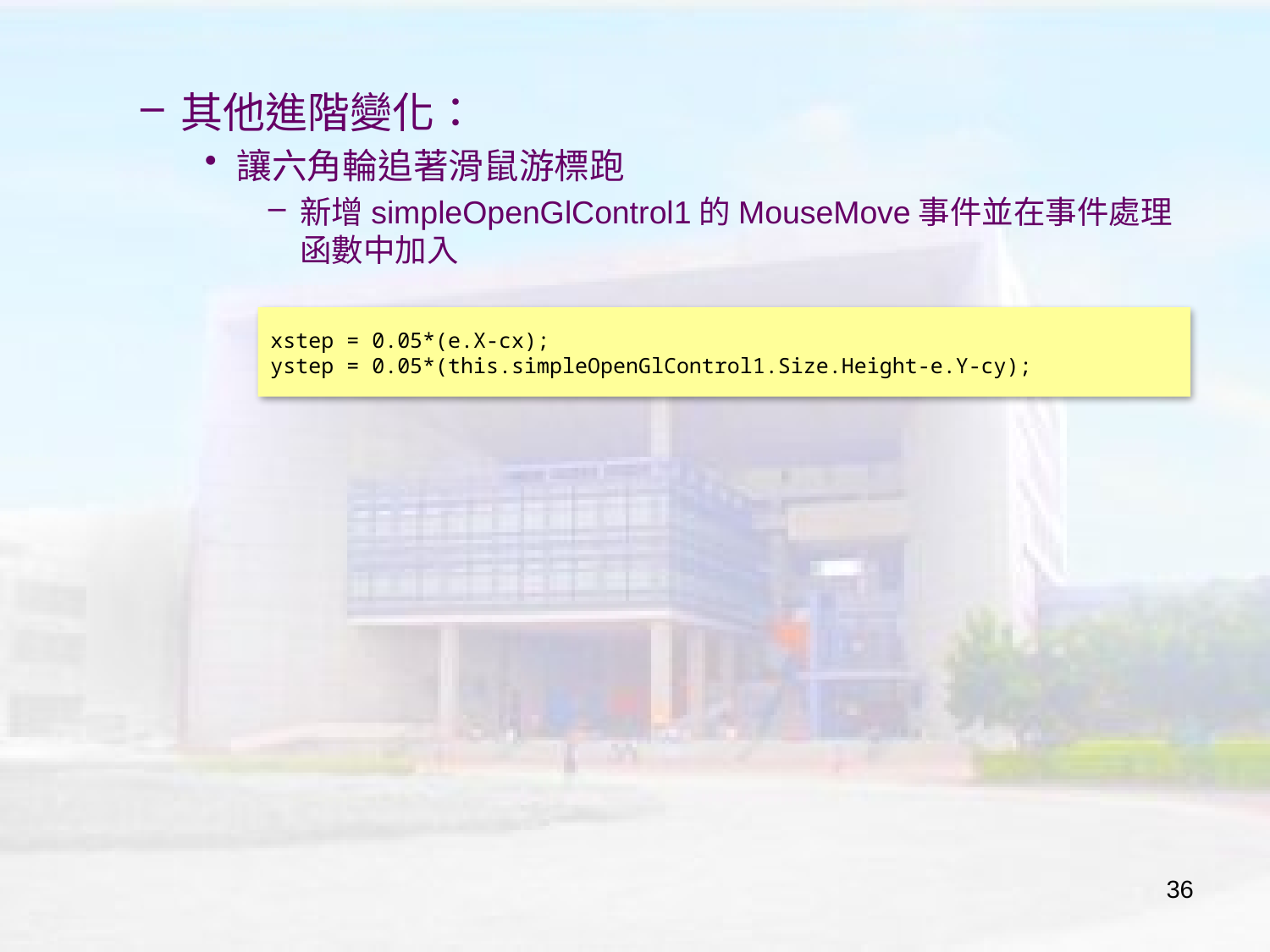

其他進階變化：
讓六角輪追著滑鼠游標跑
新增simpleOpenGlControl1的MouseMove事件並在事件處理函數中加入
xstep = 0.05*(e.X-cx);
ystep = 0.05*(this.simpleOpenGlControl1.Size.Height-e.Y-cy);
36